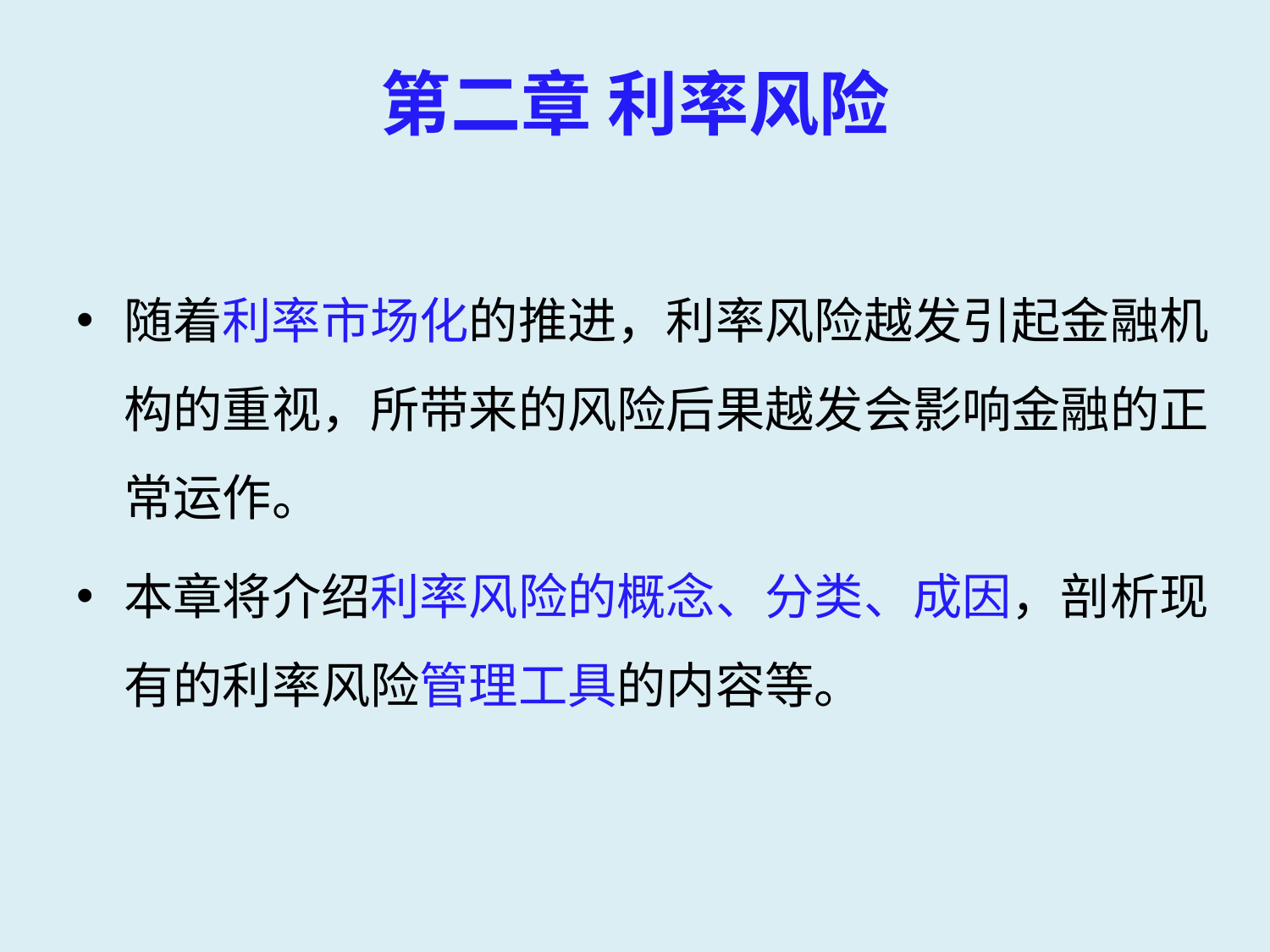

# 第二章 利率风险

随着利率市场化的推进，利率风险越发引起金融机构的重视，所带来的风险后果越发会影响金融的正常运作。
本章将介绍利率风险的概念、分类、成因，剖析现有的利率风险管理工具的内容等。